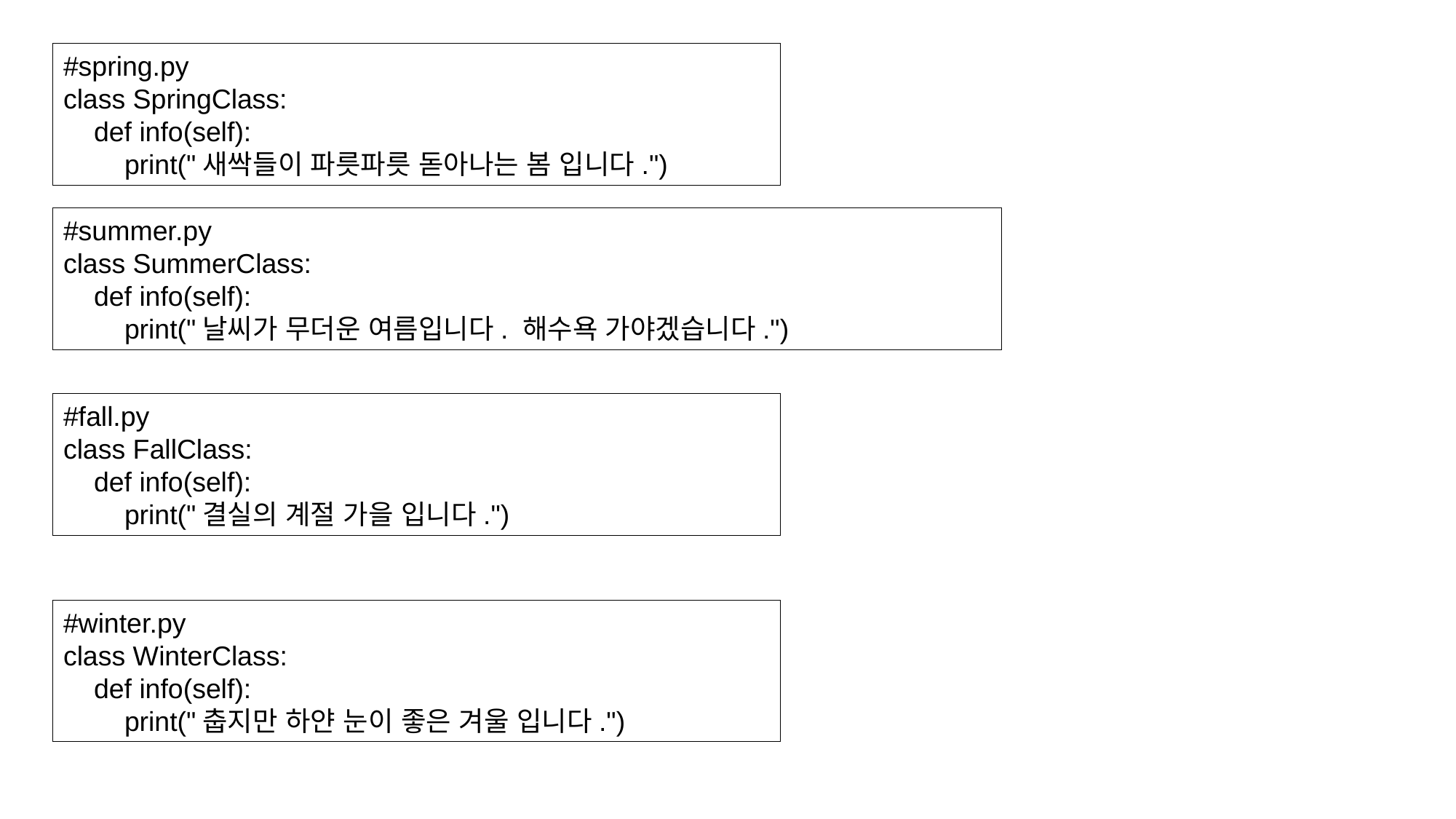

#spring.py
class SpringClass:
    def info(self):
        print("새싹들이 파릇파릇 돋아나는 봄 입니다.")
#summer.py
class SummerClass:
    def info(self):
        print("날씨가 무더운 여름입니다. 해수욕 가야겠습니다.")
#fall.py
class FallClass:
    def info(self):
        print("결실의 계절 가을 입니다.")
#winter.py
class WinterClass:
    def info(self):
        print("춥지만 하얀 눈이 좋은 겨울 입니다.")